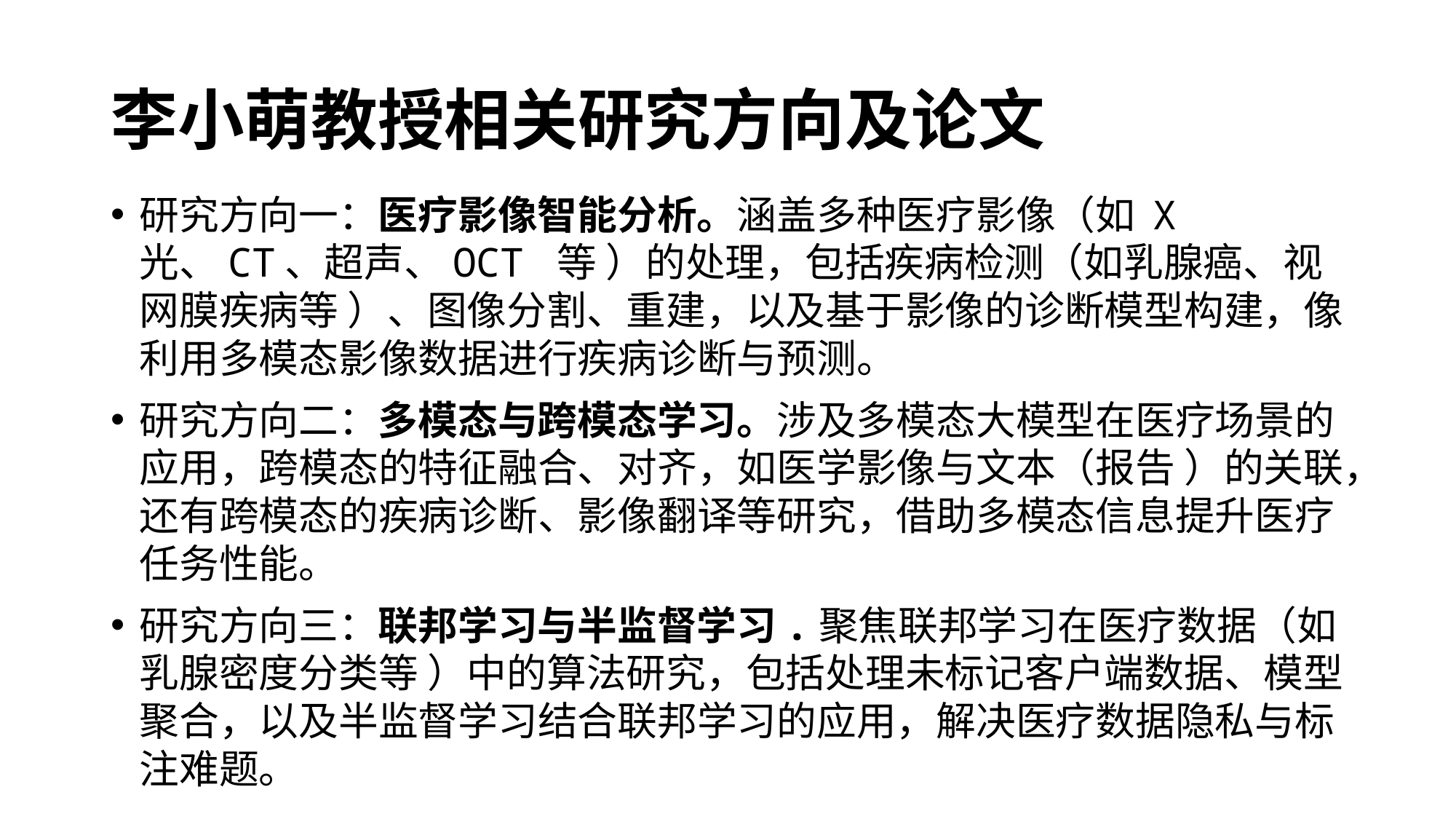

# 李小萌教授相关研究方向及论文
研究方向一：医疗影像智能分析。涵盖多种医疗影像（如 X 光、CT、超声、OCT 等 ）的处理，包括疾病检测（如乳腺癌、视网膜疾病等 ）、图像分割、重建，以及基于影像的诊断模型构建，像利用多模态影像数据进行疾病诊断与预测。
研究方向二：多模态与跨模态学习。涉及多模态大模型在医疗场景的应用，跨模态的特征融合、对齐，如医学影像与文本（报告 ）的关联，还有跨模态的疾病诊断、影像翻译等研究，借助多模态信息提升医疗任务性能。
研究方向三：联邦学习与半监督学习.聚焦联邦学习在医疗数据（如乳腺密度分类等 ）中的算法研究，包括处理未标记客户端数据、模型聚合，以及半监督学习结合联邦学习的应用，解决医疗数据隐私与标注难题。